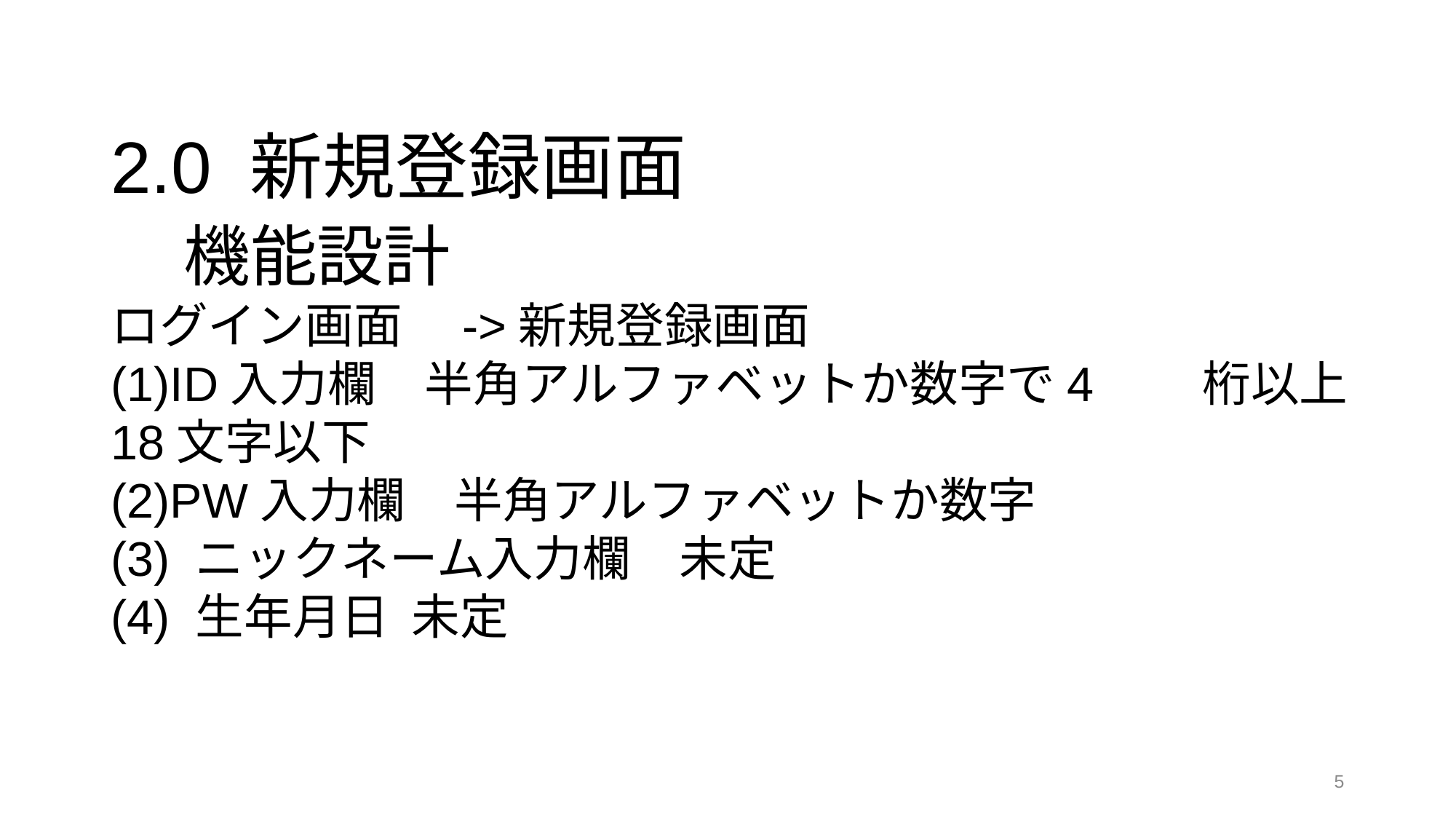

2.0 新規登録画面
　機能設計
ログイン画面　->新規登録画面
(1)ID入力欄　半角アルファベットか数字で4	桁以上18文字以下
(2)PW入力欄　半角アルファベットか数字
(3) ニックネーム入力欄　未定
(4) 生年月日  未定
5